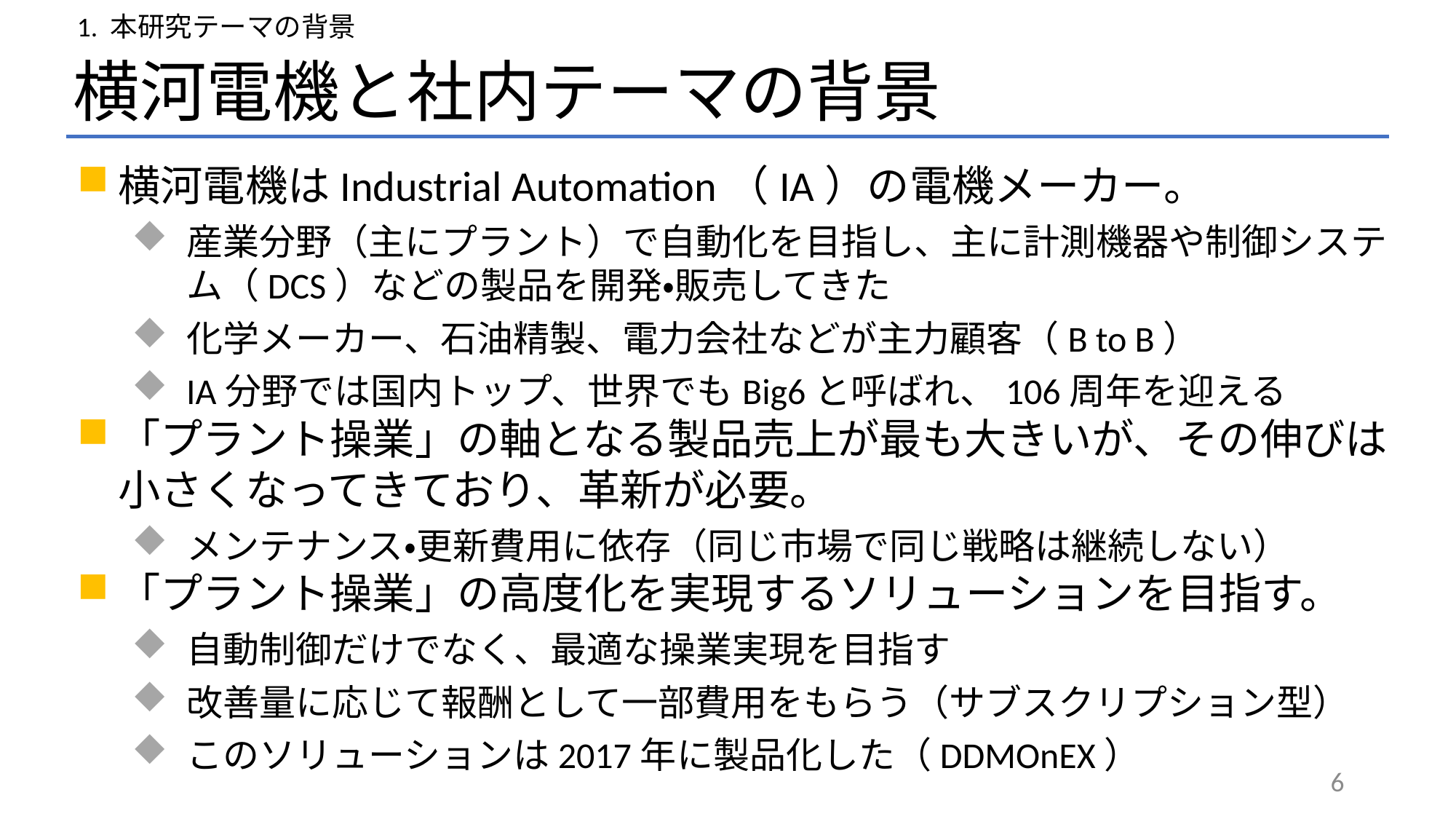

1. 本研究テーマの背景
# 横河電機と社内テーマの背景
横河電機はIndustrial Automation（IA）の電機メーカー。
産業分野（主にプラント）で自動化を目指し、主に計測機器や制御システム（DCS）などの製品を開発・販売してきた
化学メーカー、石油精製、電力会社などが主力顧客（B to B）
IA分野では国内トップ、世界でもBig6と呼ばれ、106周年を迎える
「プラント操業」の軸となる製品売上が最も大きいが、その伸びは小さくなってきており、革新が必要。
メンテナンス・更新費用に依存（同じ市場で同じ戦略は継続しない）
「プラント操業」の高度化を実現するソリューションを目指す。
自動制御だけでなく、最適な操業実現を目指す
改善量に応じて報酬として一部費用をもらう（サブスクリプション型）
このソリューションは2017年に製品化した（DDMOnEX）
6